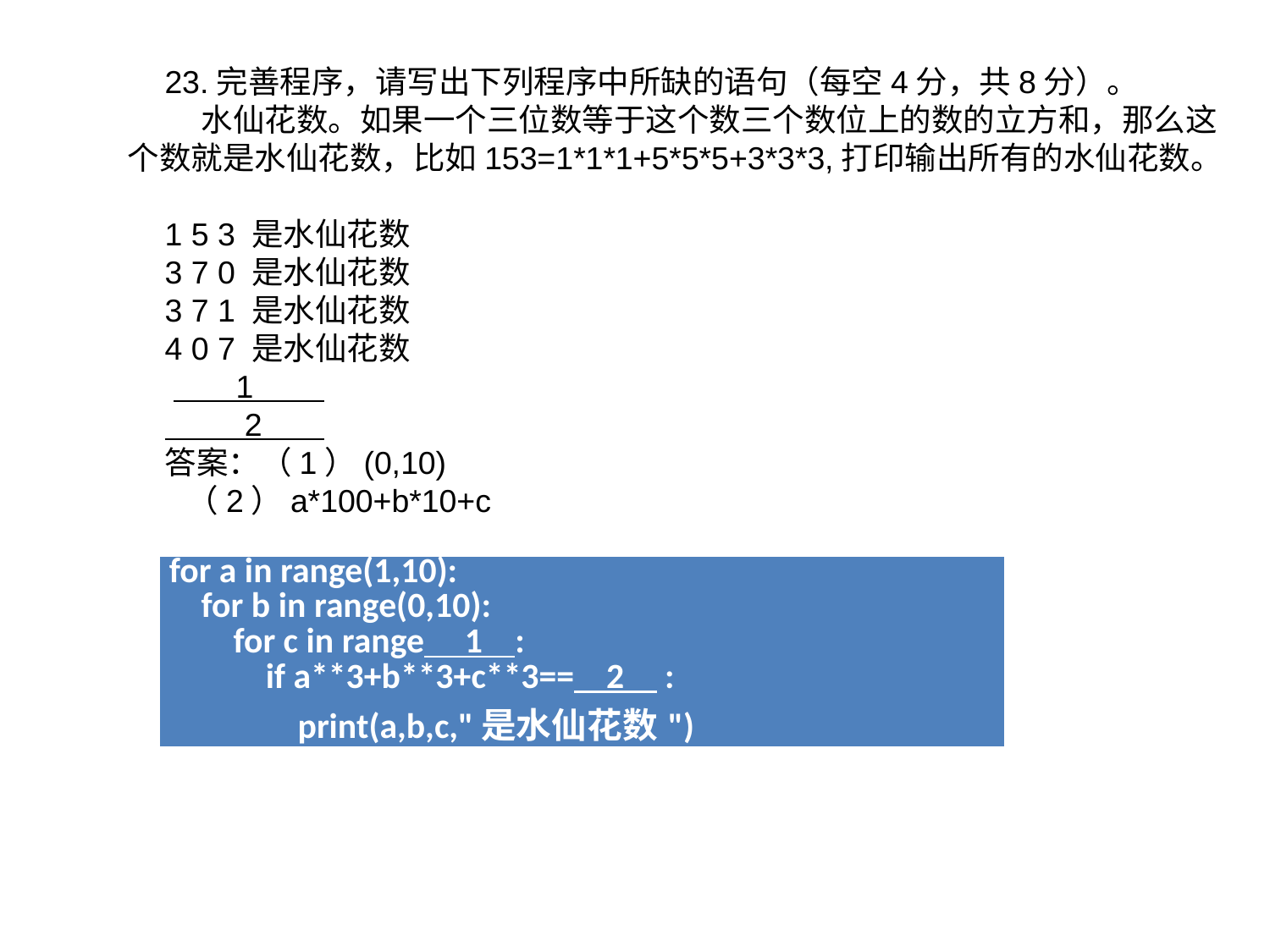

23.完善程序，请写出下列程序中所缺的语句（每空4分，共8分）。
    水仙花数。如果一个三位数等于这个数三个数位上的数的立方和，那么这个数就是水仙花数，比如153=1*1*1+5*5*5+3*3*3,打印输出所有的水仙花数。
输出：
1 5 3 是水仙花数
3 7 0 是水仙花数
3 7 1 是水仙花数
4 0 7 是水仙花数
        1
         2
答案：（1）(0,10)
  （2）a*100+b*10+c
| for a in range(1,10): for b in range(0,10): for c in range 1 : if a\*\*3+b\*\*3+c\*\*3== 2 : print(a,b,c,"是水仙花数") |
| --- |